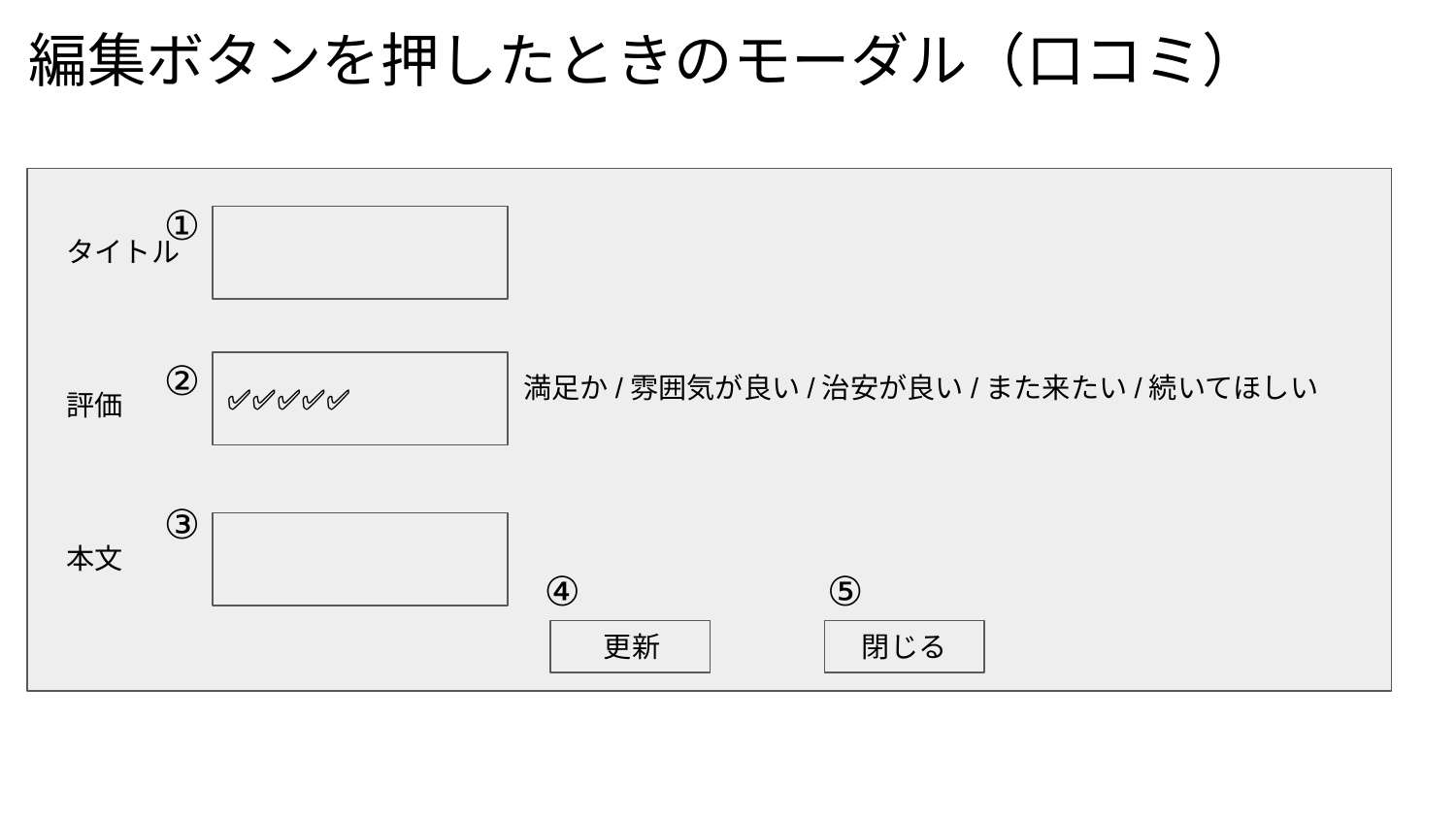

編集ボタンを押したときのモーダル（口コミ）

①

タイトル
②
✅✅✅✅✅
満足か/雰囲気が良い/治安が良い/また来たい/続いてほしい
評価

③

本文
④
⑤
    更新
  閉じる